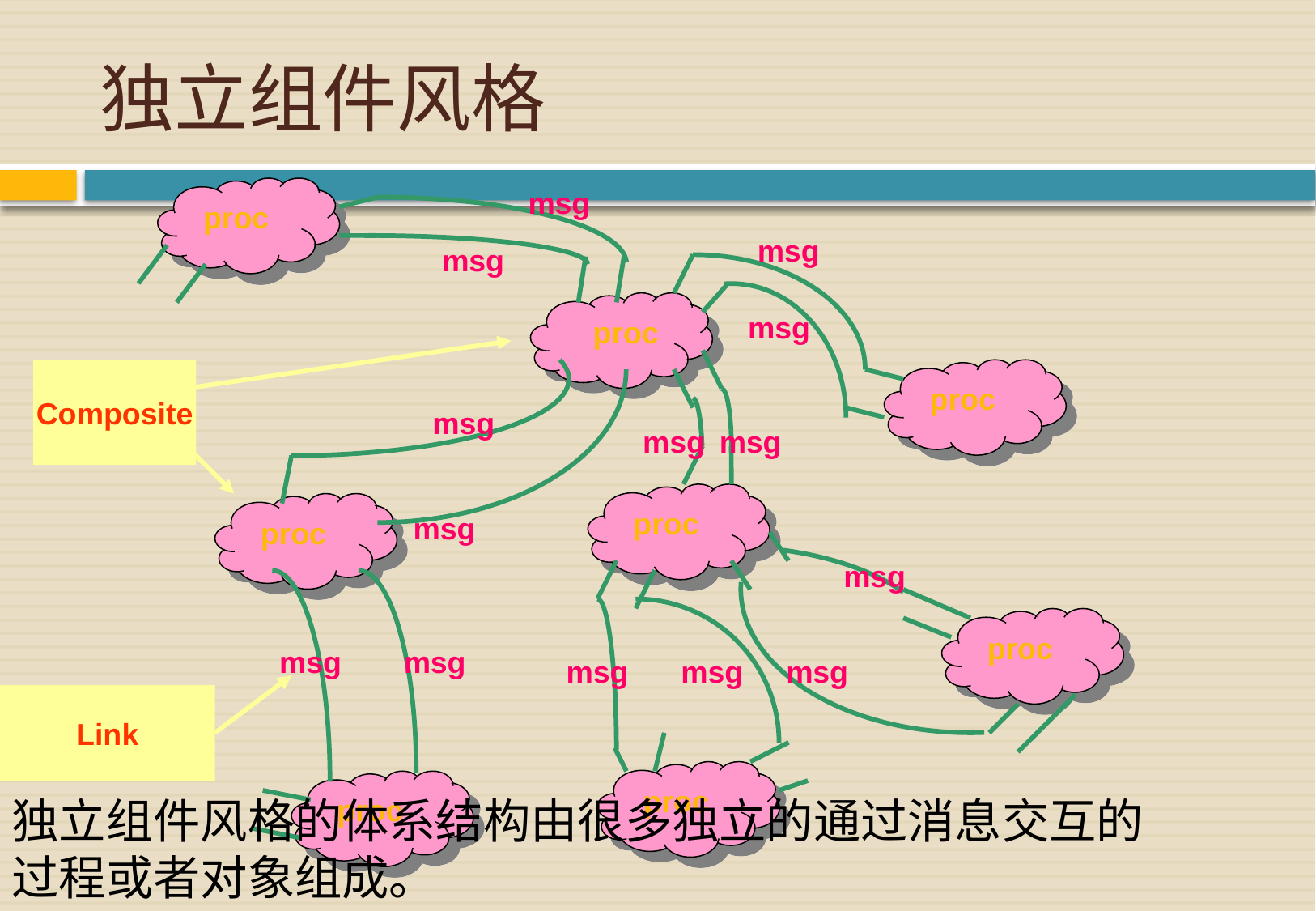

# 独立组件风格
msg
 proc

msg
msg

   proc
msg

Composite

 proc

msg

msg
msg

 proc
 proc
msg

msg

 proc

msg
msg
msg
msg
msg

Link

 proc
 proc

独立组件风格的体系结构由很多独立的通过消息交互的
过程或者对象组成。